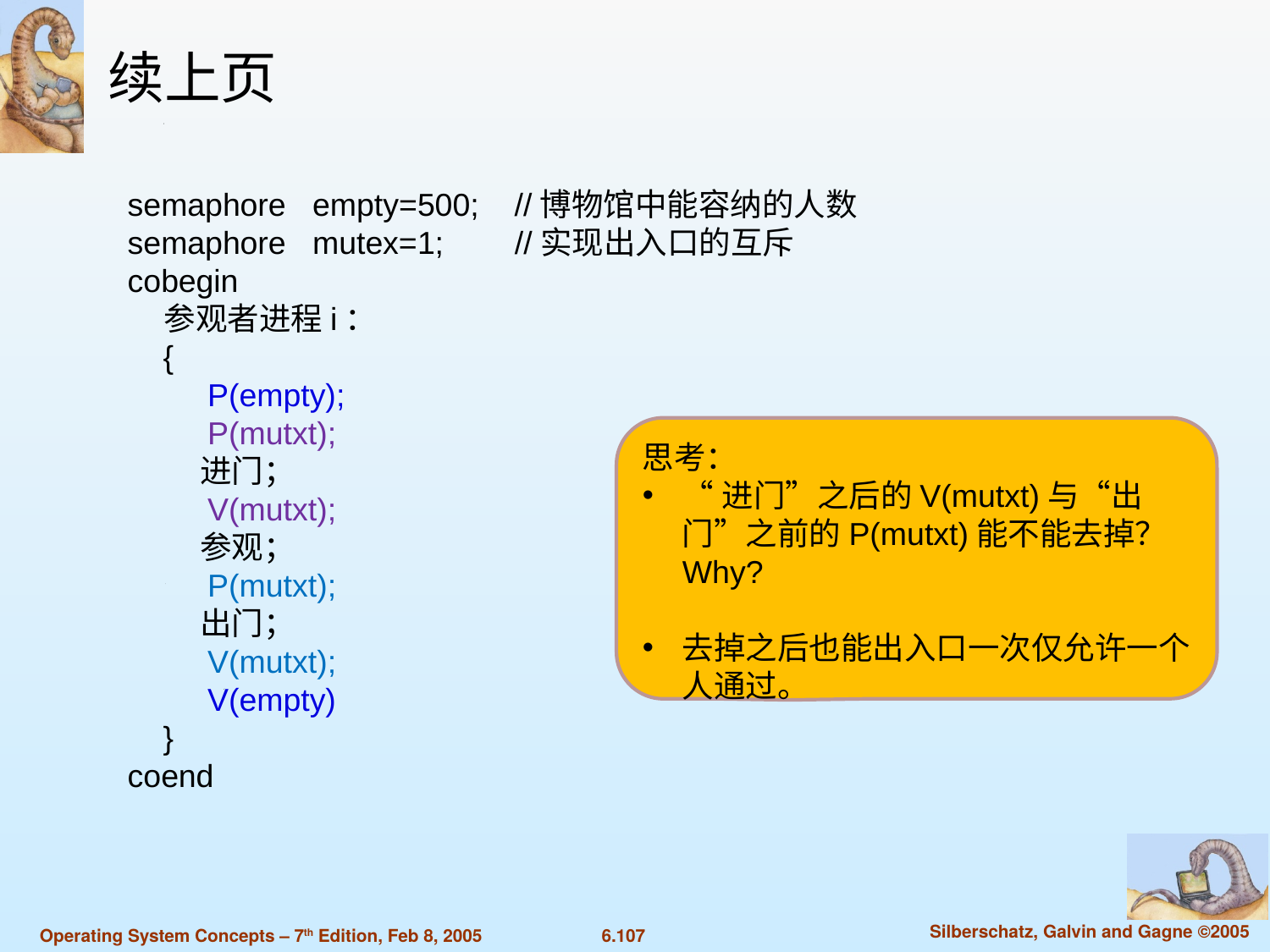

续上页
semaphore   empty=500;    //博物馆中能容纳的人数
semaphore   mutex=1;        //实现出入口的互斥
cobegin
    参观者进程i：
    {
         P(empty);
         P(mutxt);
         进门；
         V(mutxt);
         参观；
         P(mutxt);
         出门；
         V(mutxt);
         V(empty)
    }
coend

思考：
“进门”之后的V(mutxt)与“出门”之前的P(mutxt)能不能去掉？Why?

去掉之后也能出入口一次仅允许一个人通过。